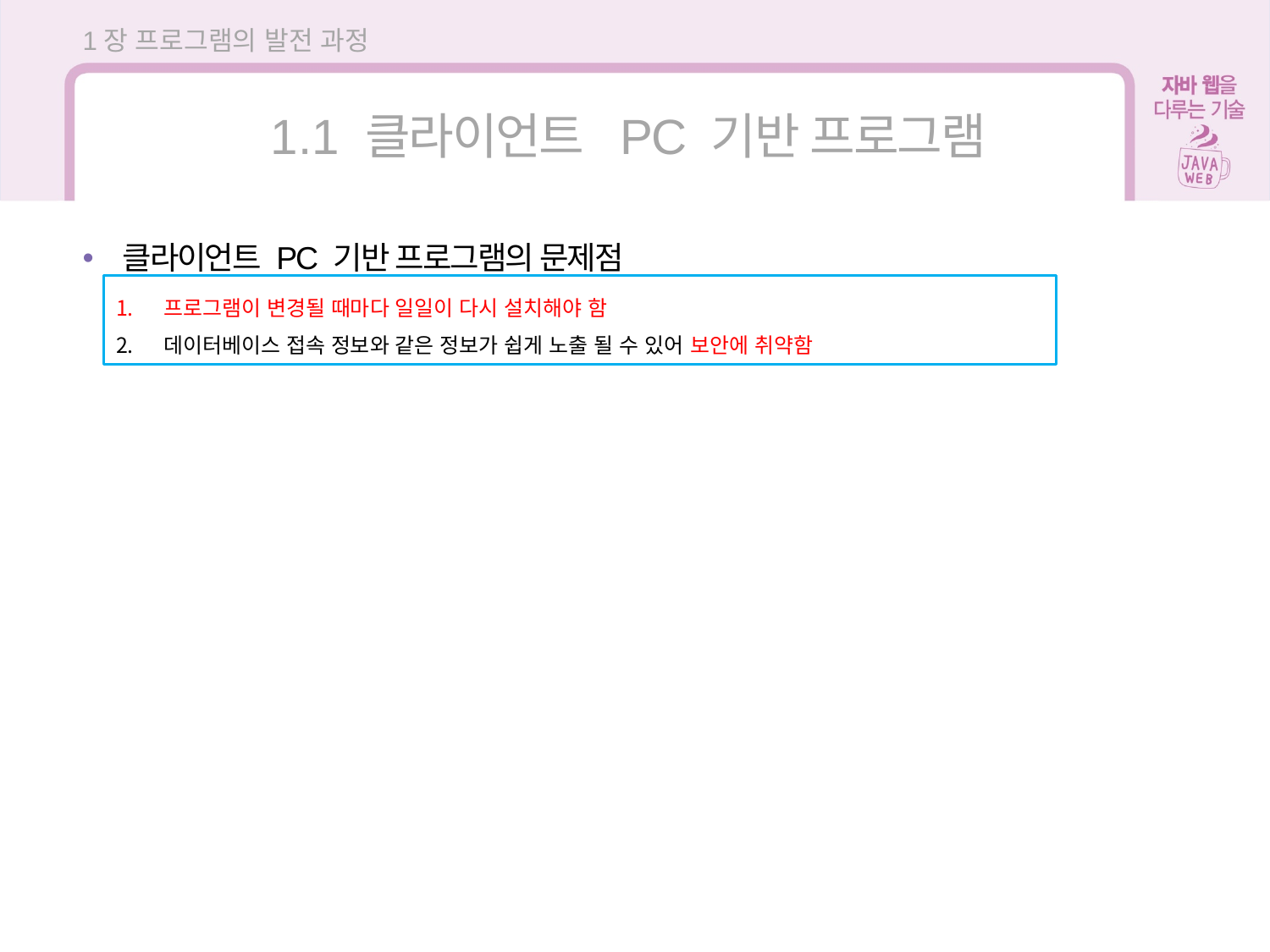

1장 프로그램의 발전 과정
1.1 클라이언트  PC 기반 프로그램
클라이언트 PC 기반 프로그램의 문제점
프로그램이 변경될 때마다 일일이 다시 설치해야 함
데이터베이스 접속 정보와 같은 정보가 쉽게 노출 될 수 있어 보안에 취약함